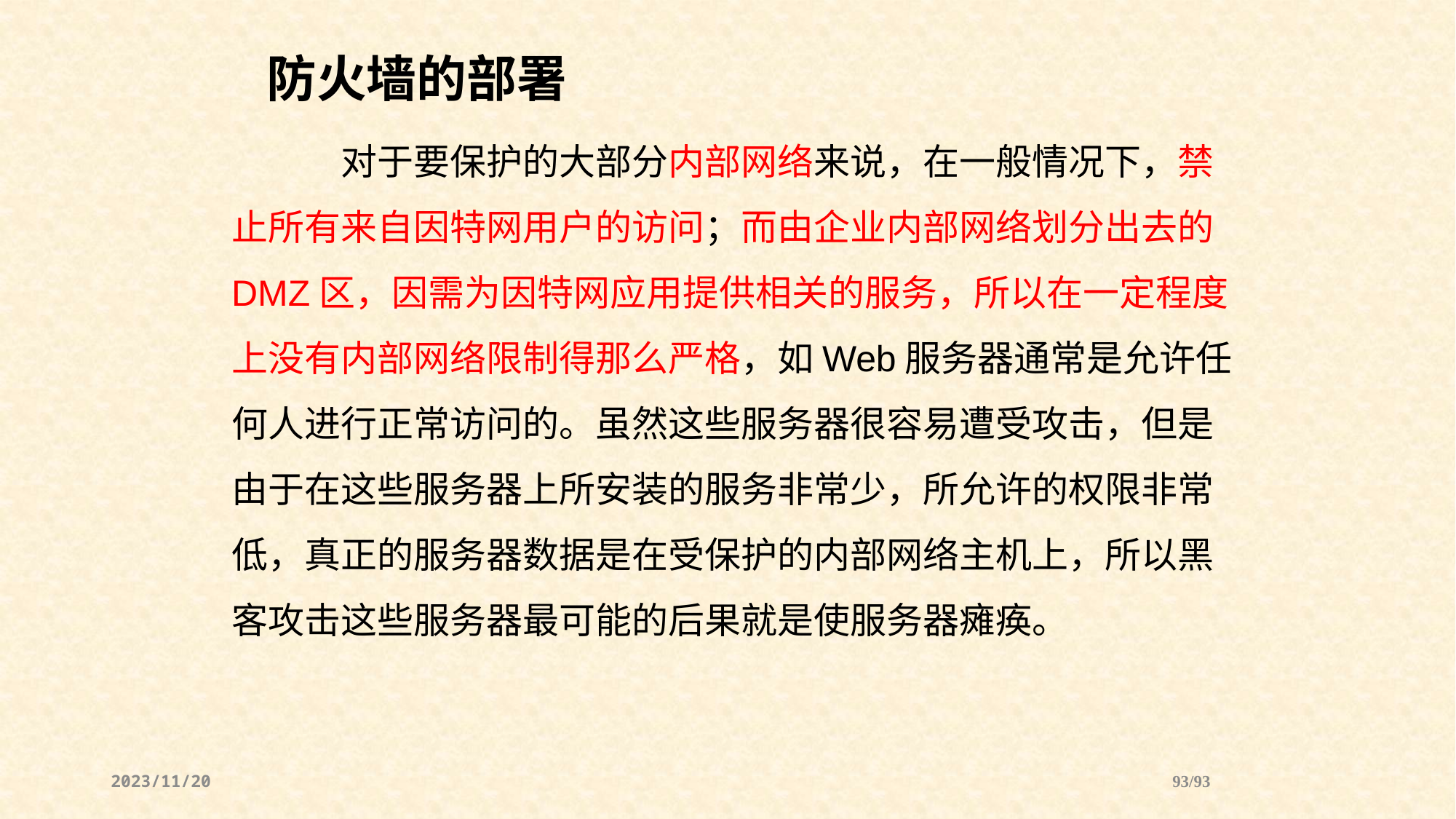

# 防火墙的部署
	对于要保护的大部分内部网络来说，在一般情况下，禁止所有来自因特网用户的访问；而由企业内部网络划分出去的DMZ区，因需为因特网应用提供相关的服务，所以在一定程度上没有内部网络限制得那么严格，如Web服务器通常是允许任何人进行正常访问的。虽然这些服务器很容易遭受攻击，但是由于在这些服务器上所安装的服务非常少，所允许的权限非常低，真正的服务器数据是在受保护的内部网络主机上，所以黑客攻击这些服务器最可能的后果就是使服务器瘫痪。
2023/11/20
93/93